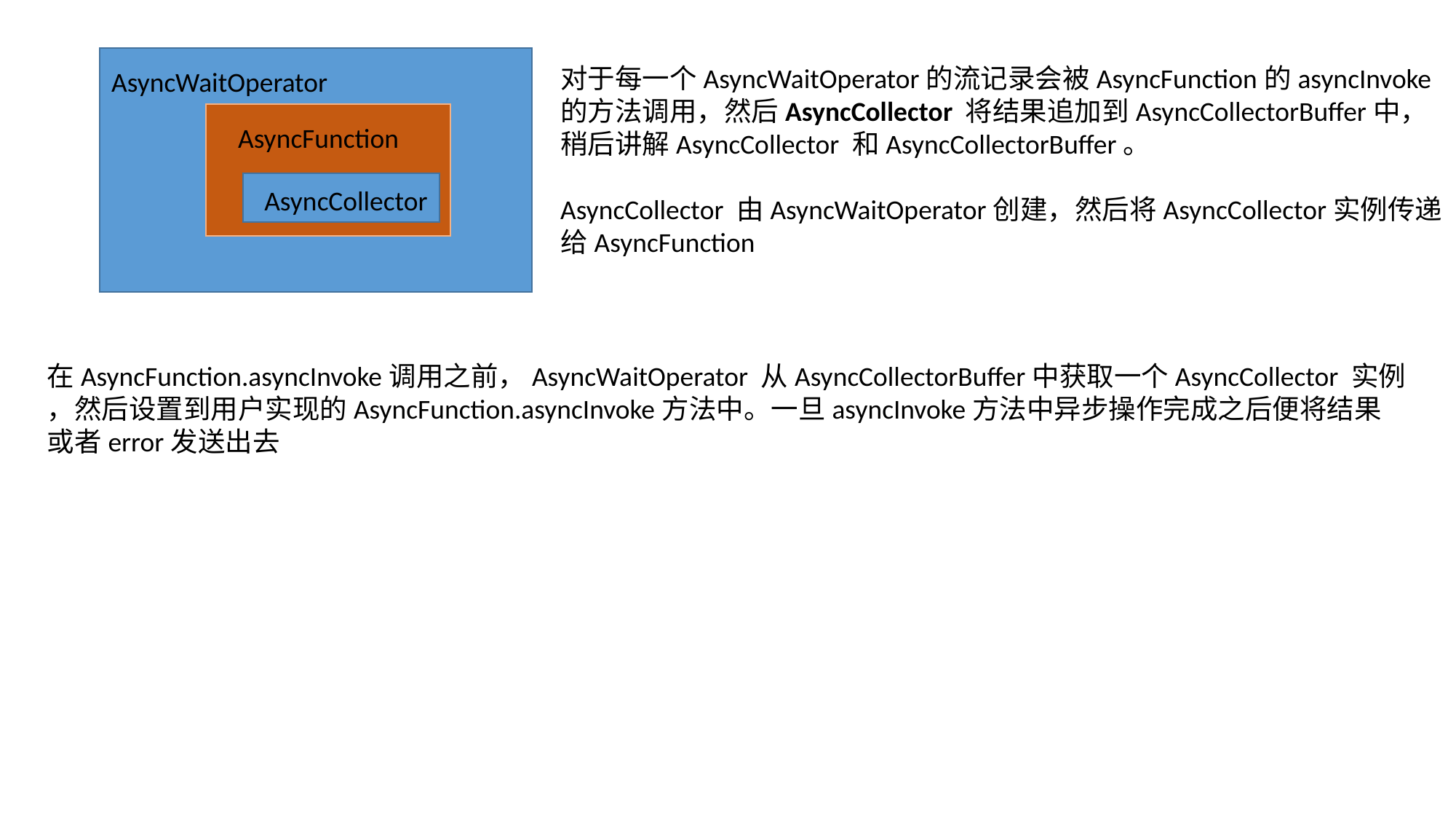

对于每一个AsyncWaitOperator的流记录会被AsyncFunction的asyncInvoke
的方法调用，然后AsyncCollector 将结果追加到AsyncCollectorBuffer中，
稍后讲解AsyncCollector 和AsyncCollectorBuffer。

AsyncCollector 由AsyncWaitOperator创建，然后将AsyncCollector实例传递
给AsyncFunction
AsyncWaitOperator

 AsyncFunction

AsyncCollector
在AsyncFunction.asyncInvoke调用之前，AsyncWaitOperator 从AsyncCollectorBuffer中获取一个AsyncCollector 实例
，然后设置到用户实现的AsyncFunction.asyncInvoke方法中。一旦asyncInvoke方法中异步操作完成之后便将结果
或者error发送出去